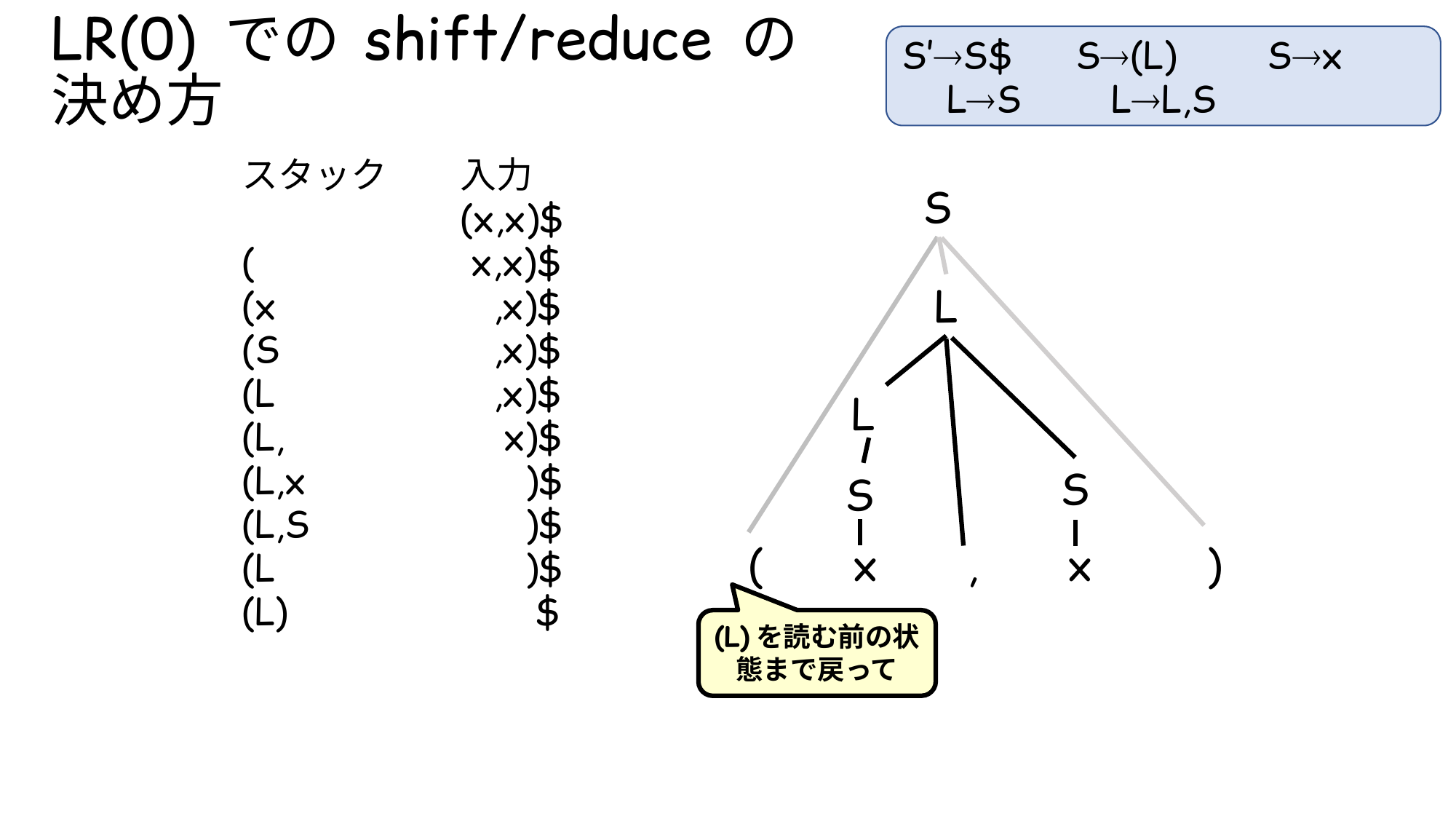

# LR(0) での shift/reduce の 決め方
S’→S$　 S→(L)　　S→x　　　L→S　　L→L,S
スタック	入力
		(x,x)$
(		 x,x)$
(x		   ,x)$
(S		   ,x)$
(L		   ,x)$
(L,		    x)$
(L,x		      )$
(L,S		      )$
(L		      )$
(L)		       $

S
L
L
S
S
(       x       ,       x         )
(L)を読む前の状態まで戻って